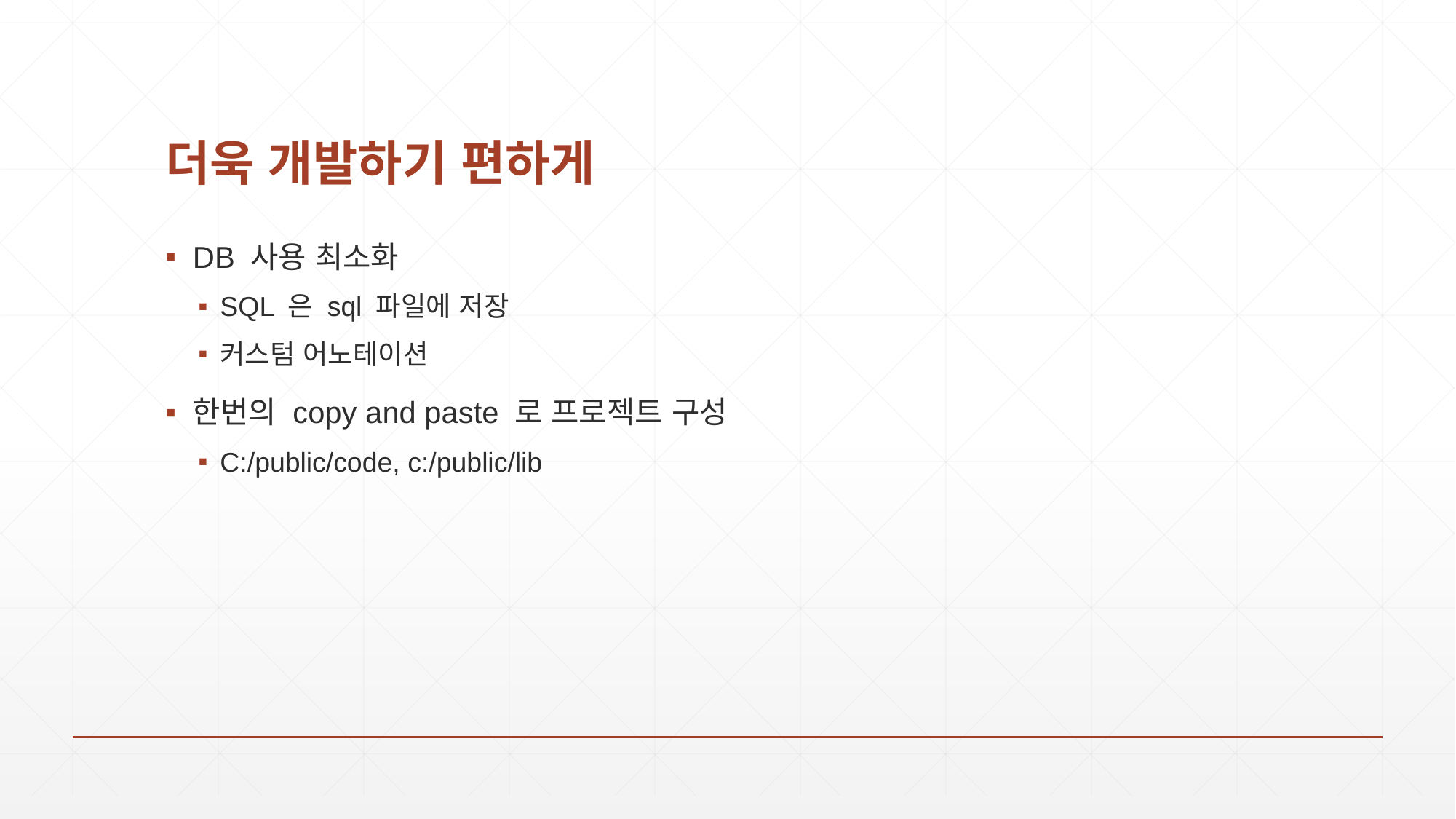

# 더욱 개발하기 편하게
DB 사용 최소화
SQL 은 sql 파일에 저장
커스텀 어노테이션
한번의 copy and paste 로 프로젝트 구성
C:/public/code, c:/public/lib